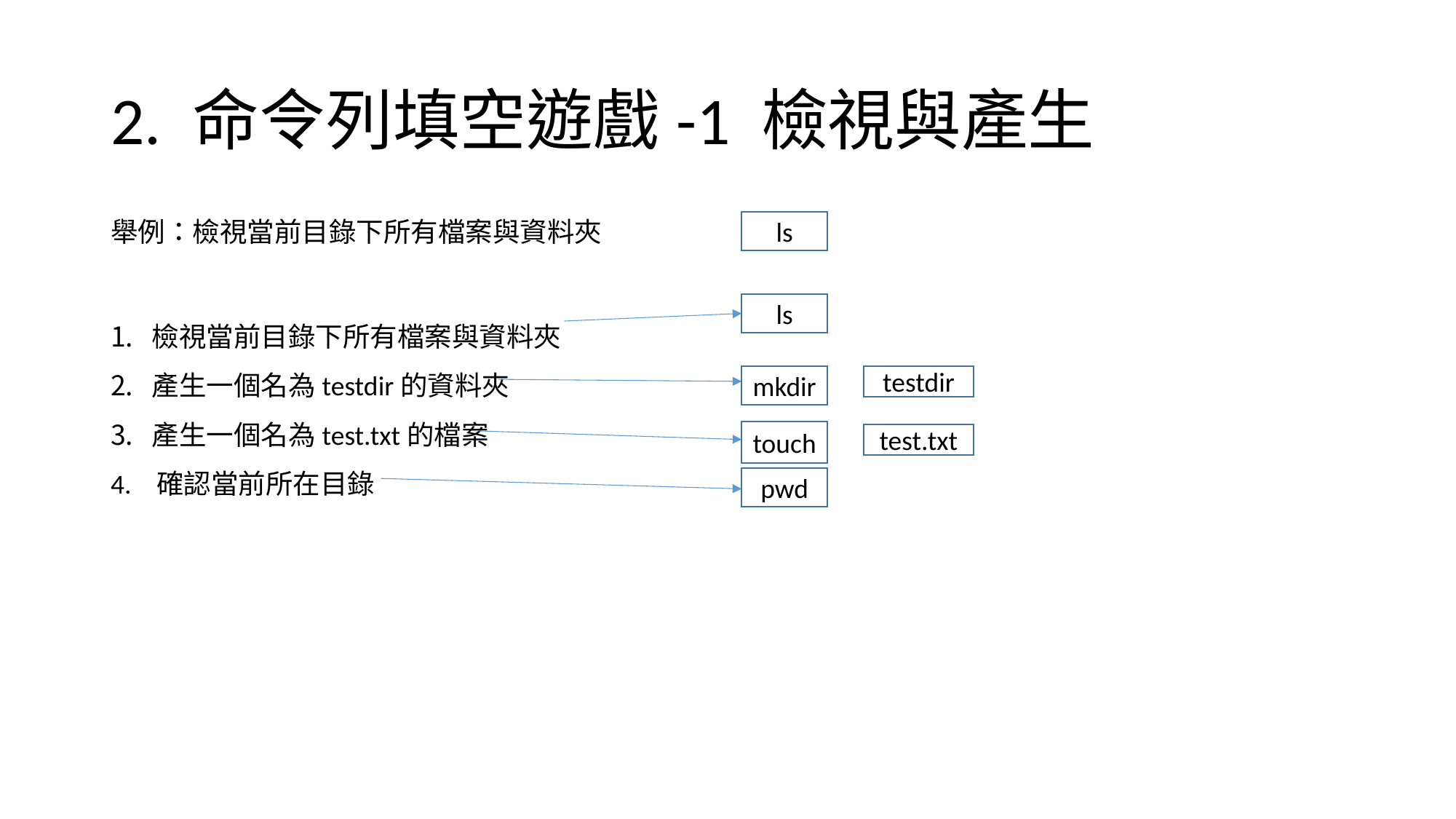

# 2. 命令列填空遊戲-1 檢視與產生
舉例：檢視當前目錄下所有檔案與資料夾
ls
ls
檢視當前目錄下所有檔案與資料夾
產生一個名為testdir的資料夾
產生一個名為test.txt的檔案
4.   確認當前所在目錄

mkdir

testdir
touch

test.txt
pwd